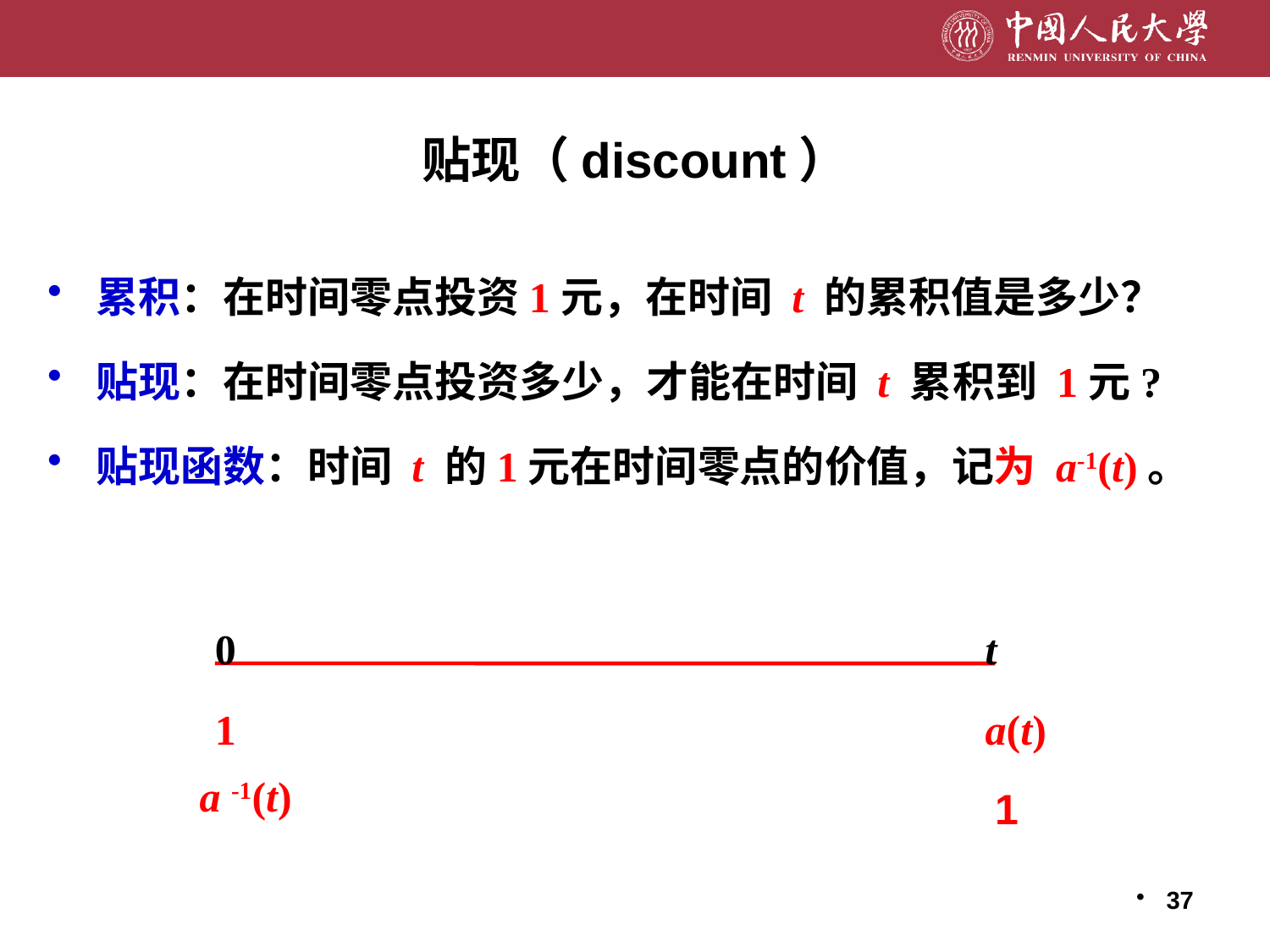

# 贴现（discount）
累积：在时间零点投资1元，在时间 t 的累积值是多少？
贴现：在时间零点投资多少，才能在时间 t 累积到 1元?
贴现函数：时间 t 的1元在时间零点的价值，记为 a-1(t)。

t
0

1
a(t)
a -1(t)
1
37